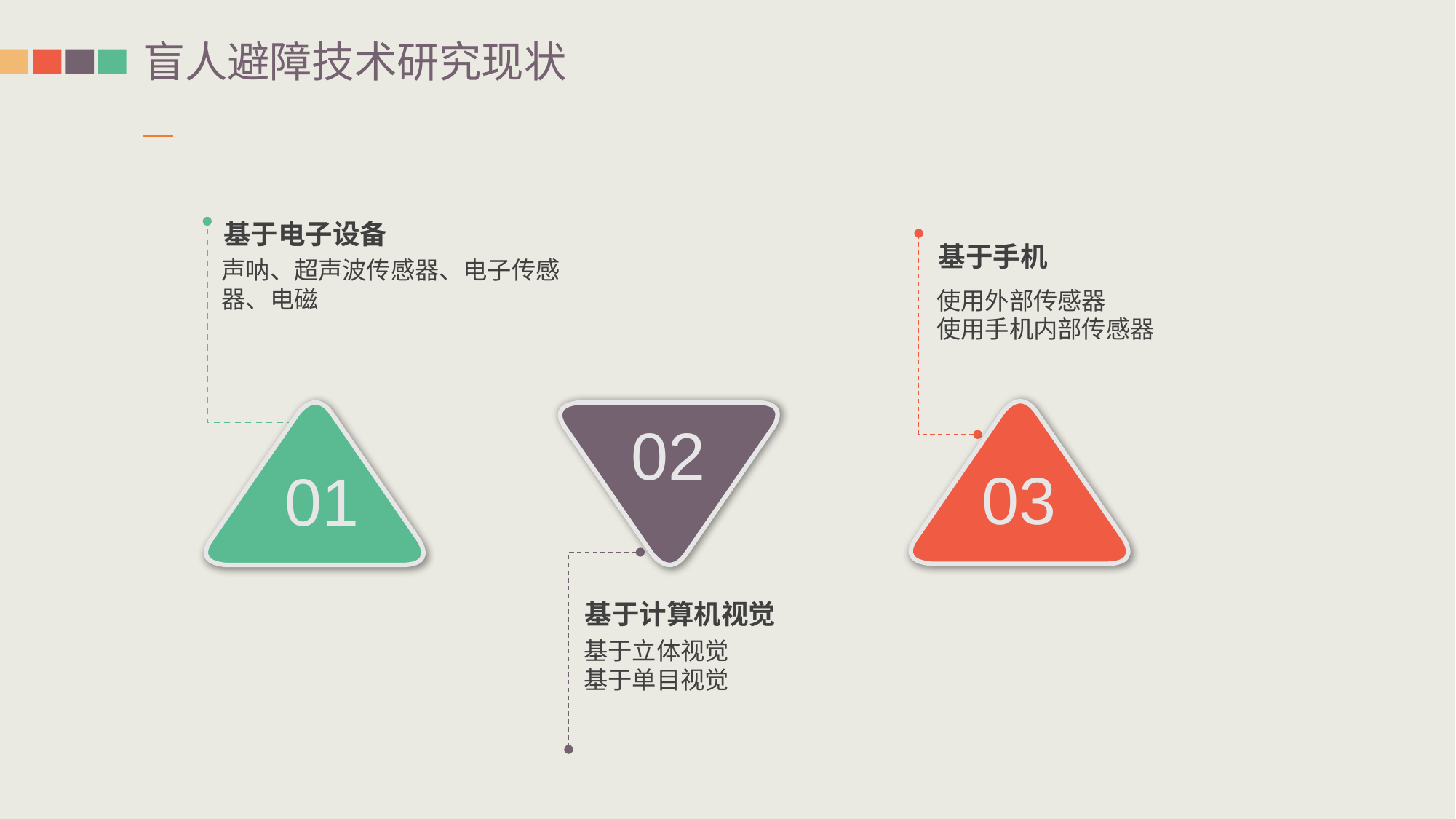

盲人避障技术研究现状

基于电子设备
声呐、超声波传感器、电子传感器、电磁

基于手机

使用外部传感器
使用手机内部传感器

03

01

02

基于计算机视觉
基于立体视觉
基于单目视觉